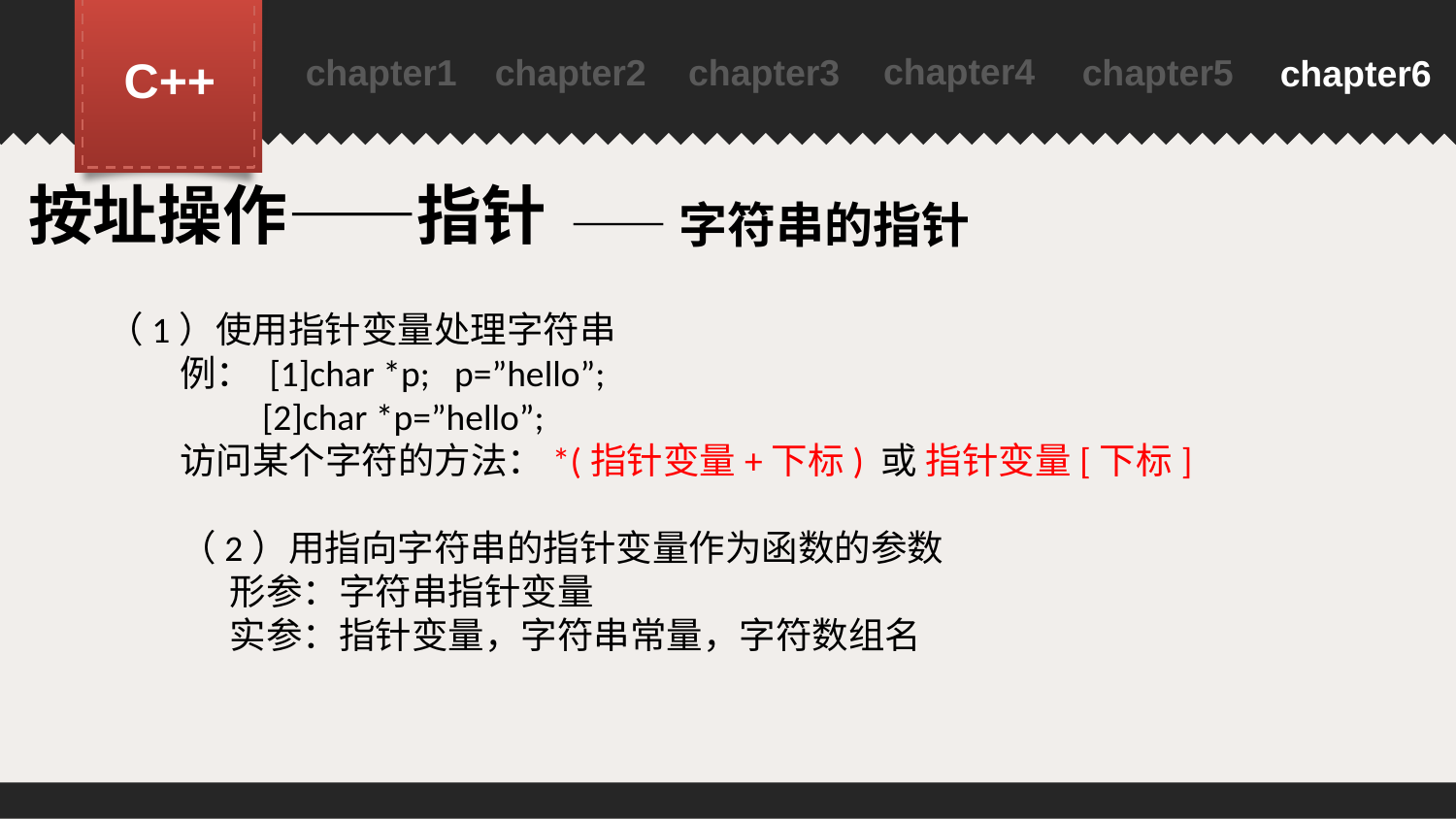

chapter4
C++
chapter1
chapter2
chapter3
chapter5
chapter6
PPT模板下载：www.1ppt.com/moban/     行业PPT模板：www.1ppt.com/hangye/
节日PPT模板：www.1ppt.com/jieri/           PPT素材下载：www.1ppt.com/sucai/
PPT背景图片：www.1ppt.com/beijing/      PPT图表下载：www.1ppt.com/tubiao/
优秀PPT下载：www.1ppt.com/xiazai/        PPT教程： www.1ppt.com/powerpoint/
Word教程： www.1ppt.com/word/              Excel教程：www.1ppt.com/excel/
资料下载：www.1ppt.com/ziliao/                PPT课件下载：www.1ppt.com/kejian/
范文下载：www.1ppt.com/fanwen/             试卷下载：www.1ppt.com/shiti/
教案下载：www.1ppt.com/jiaoan/

按址操作——指针
——字符串的指针
（1）使用指针变量处理字符串
例： [1]char *p;   p=”hello”;
          [2]char *p=”hello”;
访问某个字符的方法：*(指针变量+下标) 或 指针变量[下标]

（2）用指向字符串的指针变量作为函数的参数
     形参：字符串指针变量
     实参：指针变量，字符串常量，字符数组名